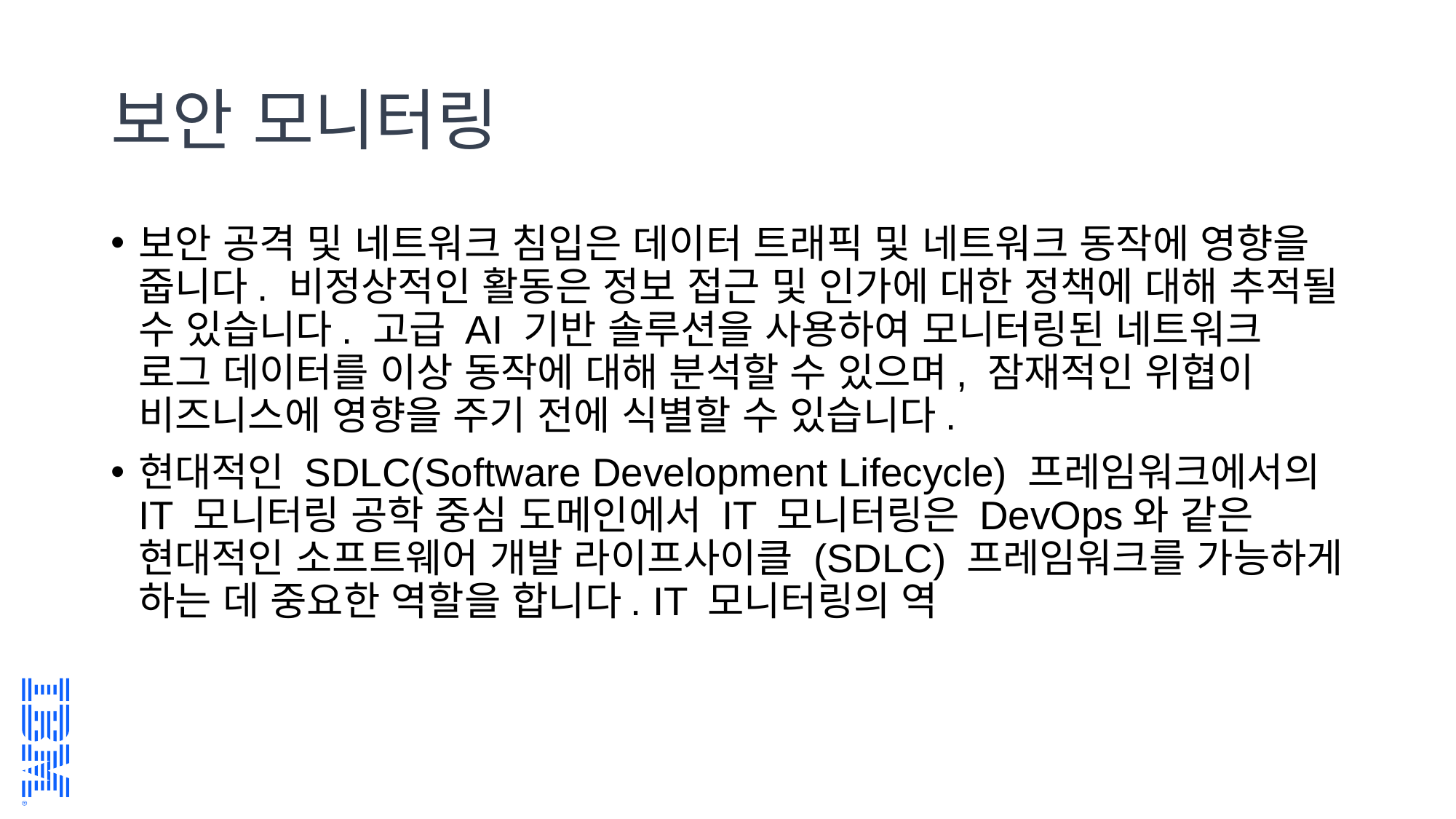

# 보안 모니터링
보안 공격 및 네트워크 침입은 데이터 트래픽 및 네트워크 동작에 영향을 줍니다. 비정상적인 활동은 정보 접근 및 인가에 대한 정책에 대해 추적될 수 있습니다. 고급 AI 기반 솔루션을 사용하여 모니터링된 네트워크 로그 데이터를 이상 동작에 대해 분석할 수 있으며, 잠재적인 위협이 비즈니스에 영향을 주기 전에 식별할 수 있습니다.
현대적인 SDLC(Software Development Lifecycle) 프레임워크에서의 IT 모니터링 공학 중심 도메인에서 IT 모니터링은 DevOps와 같은 현대적인 소프트웨어 개발 라이프사이클 (SDLC) 프레임워크를 가능하게 하는 데 중요한 역할을 합니다. IT 모니터링의 역